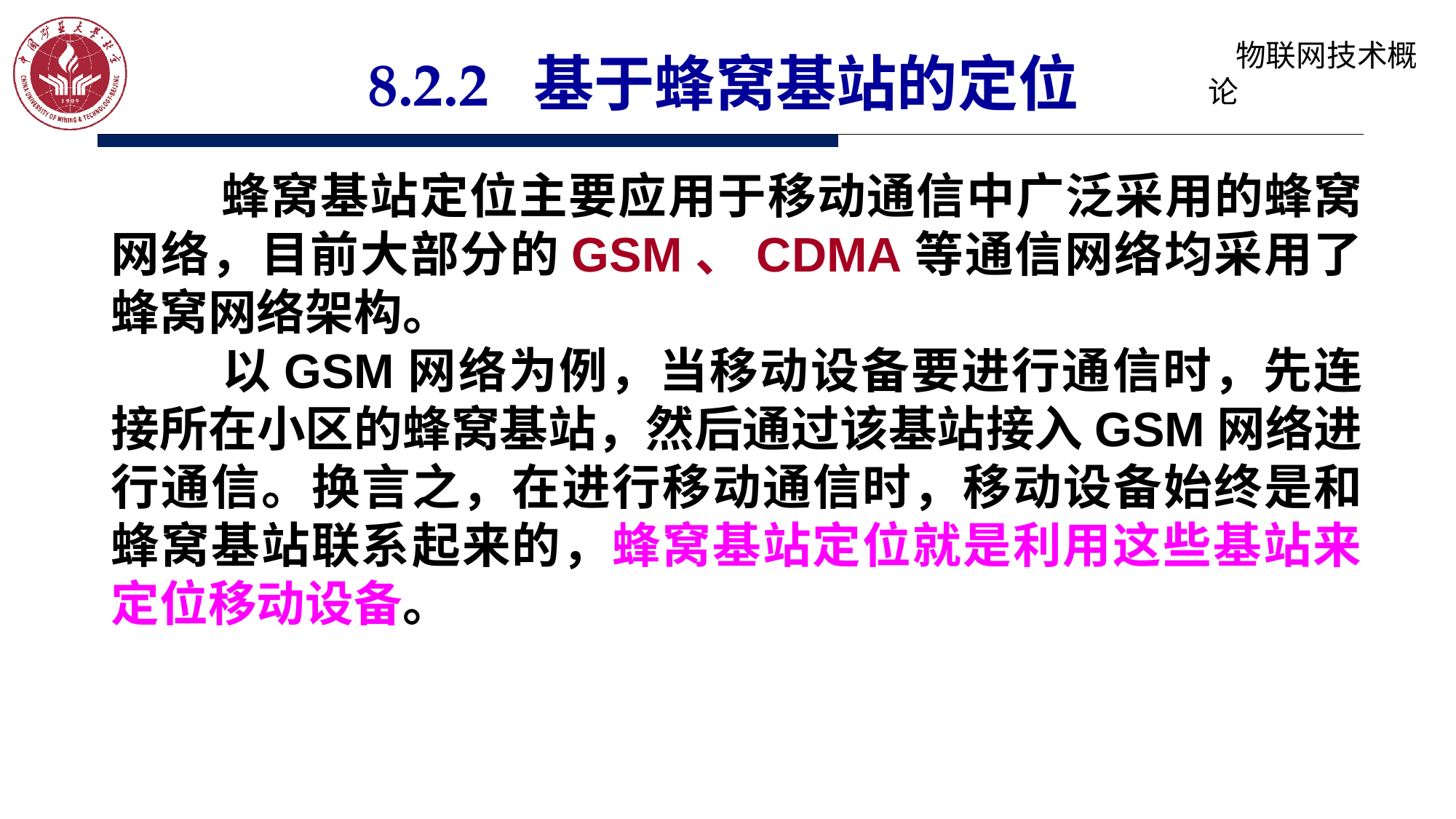

# 8.2.2  基于蜂窝基站的定位
	蜂窝基站定位主要应用于移动通信中广泛采用的蜂窝网络，目前大部分的GSM、CDMA等通信网络均采用了蜂窝网络架构。
	以GSM网络为例，当移动设备要进行通信时，先连接所在小区的蜂窝基站，然后通过该基站接入GSM网络进行通信。换言之，在进行移动通信时，移动设备始终是和蜂窝基站联系起来的，蜂窝基站定位就是利用这些基站来定位移动设备。